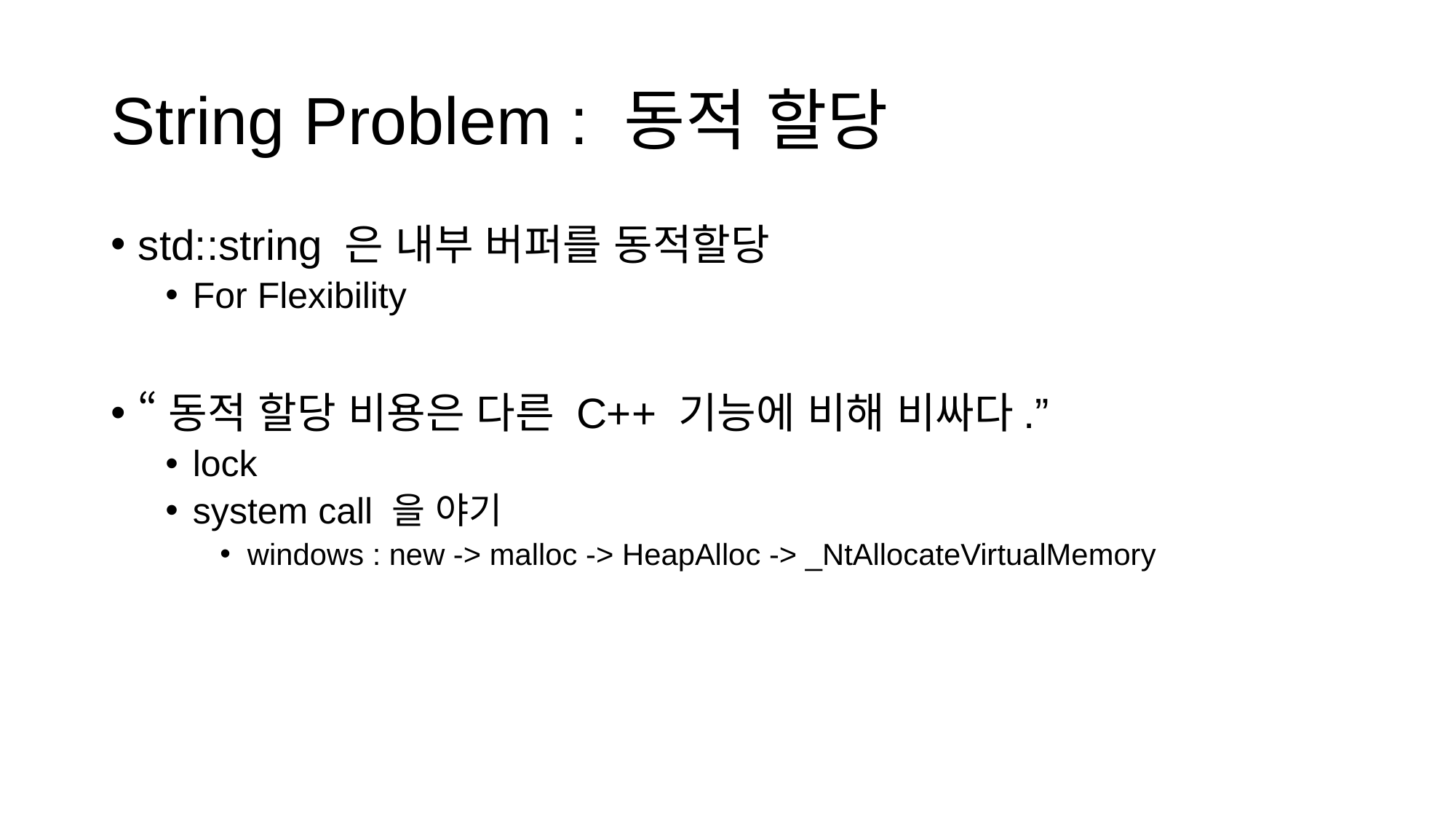

# String Problem : 동적 할당
std::string 은 내부 버퍼를 동적할당
For Flexibility

“동적 할당 비용은 다른 C++ 기능에 비해 비싸다.”
lock
system call 을 야기
windows : new -> malloc -> HeapAlloc -> _NtAllocateVirtualMemory